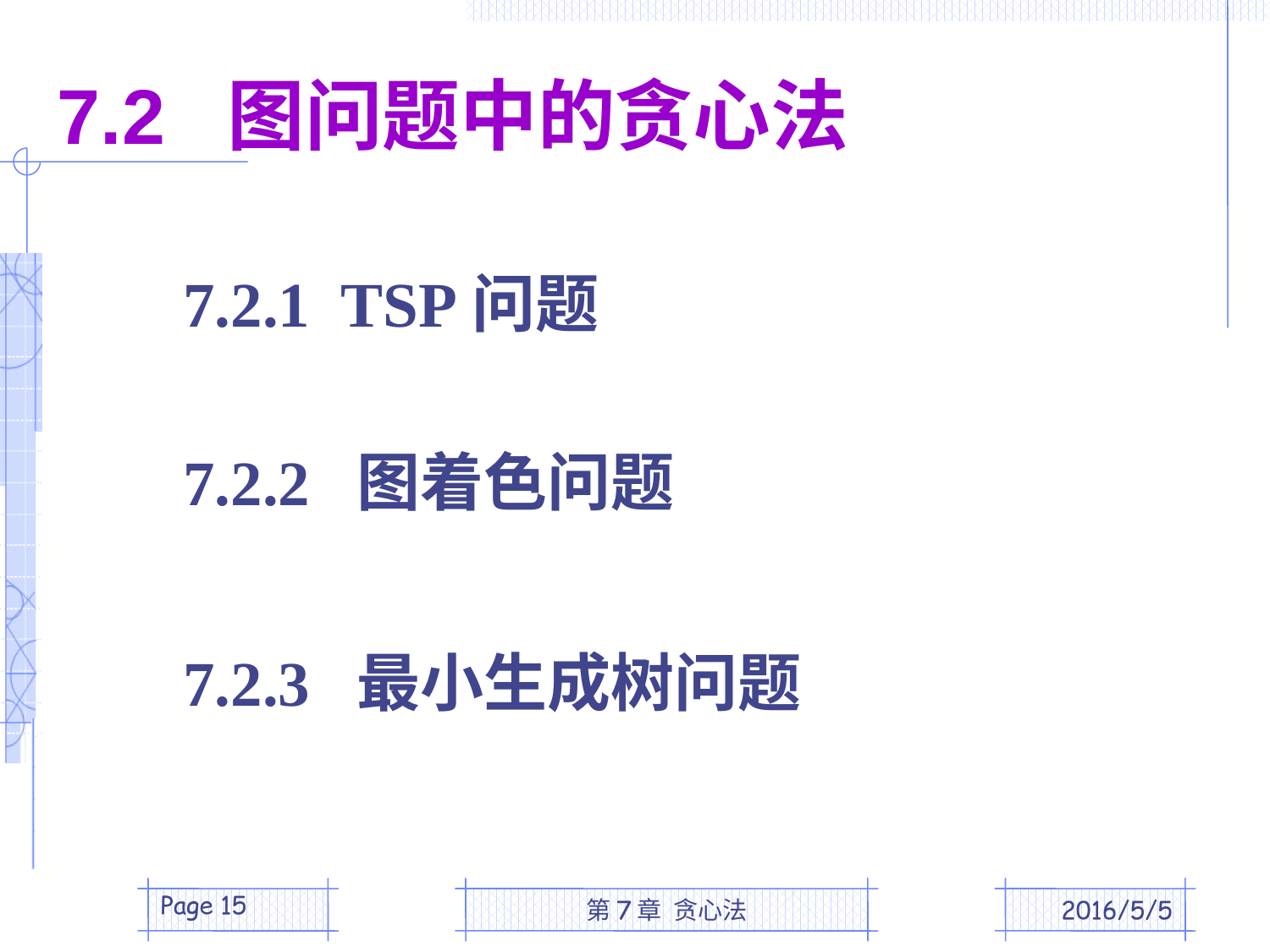

7.2  图问题中的贪心法
7.2.1  TSP问题
7.2.2  图着色问题
7.2.3  最小生成树问题
Page 15
第7章  贪心法
2016/5/5